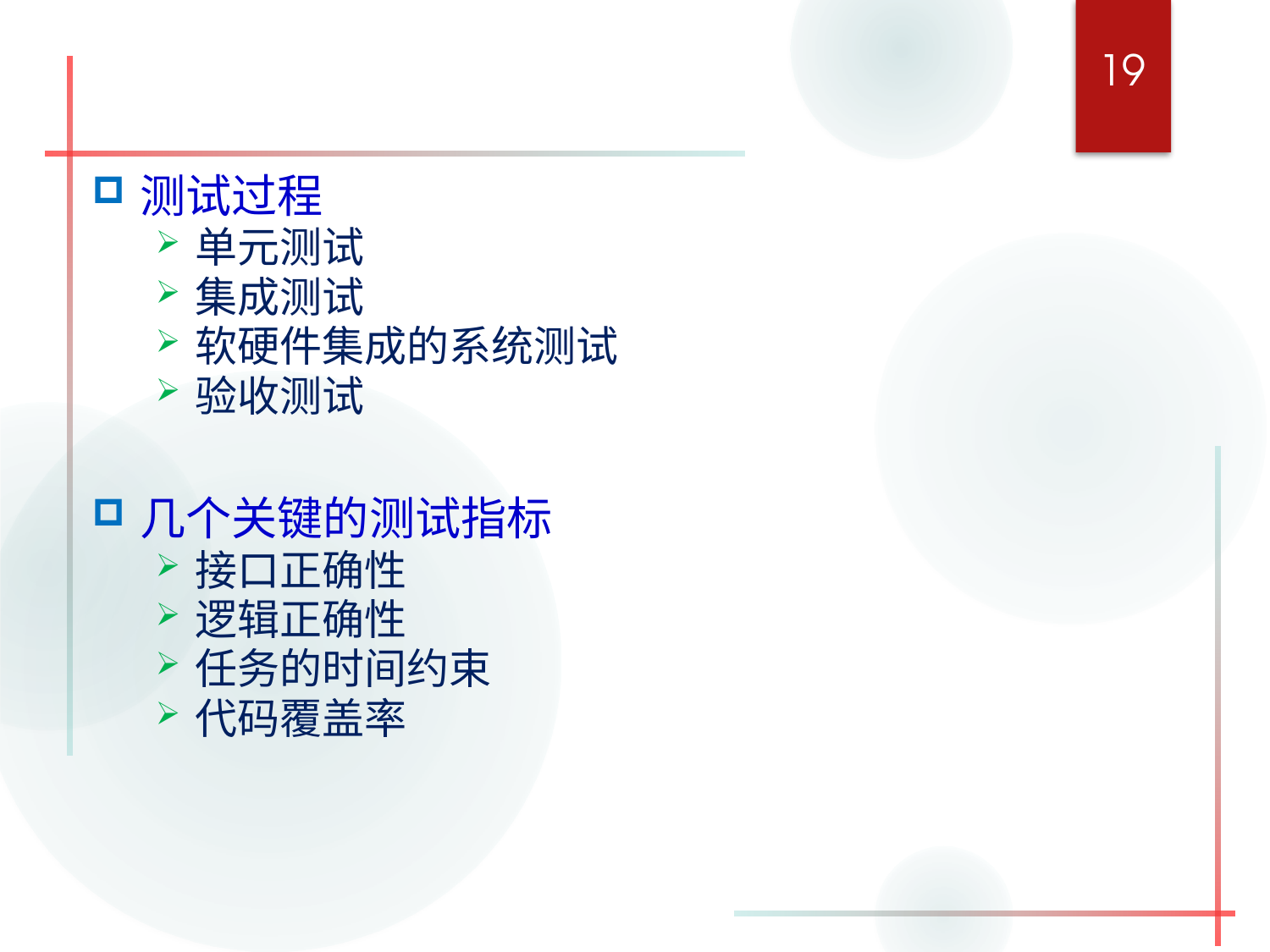

19
#
测试过程
单元测试
集成测试
软硬件集成的系统测试
验收测试

几个关键的测试指标
接口正确性
逻辑正确性
任务的时间约束
代码覆盖率